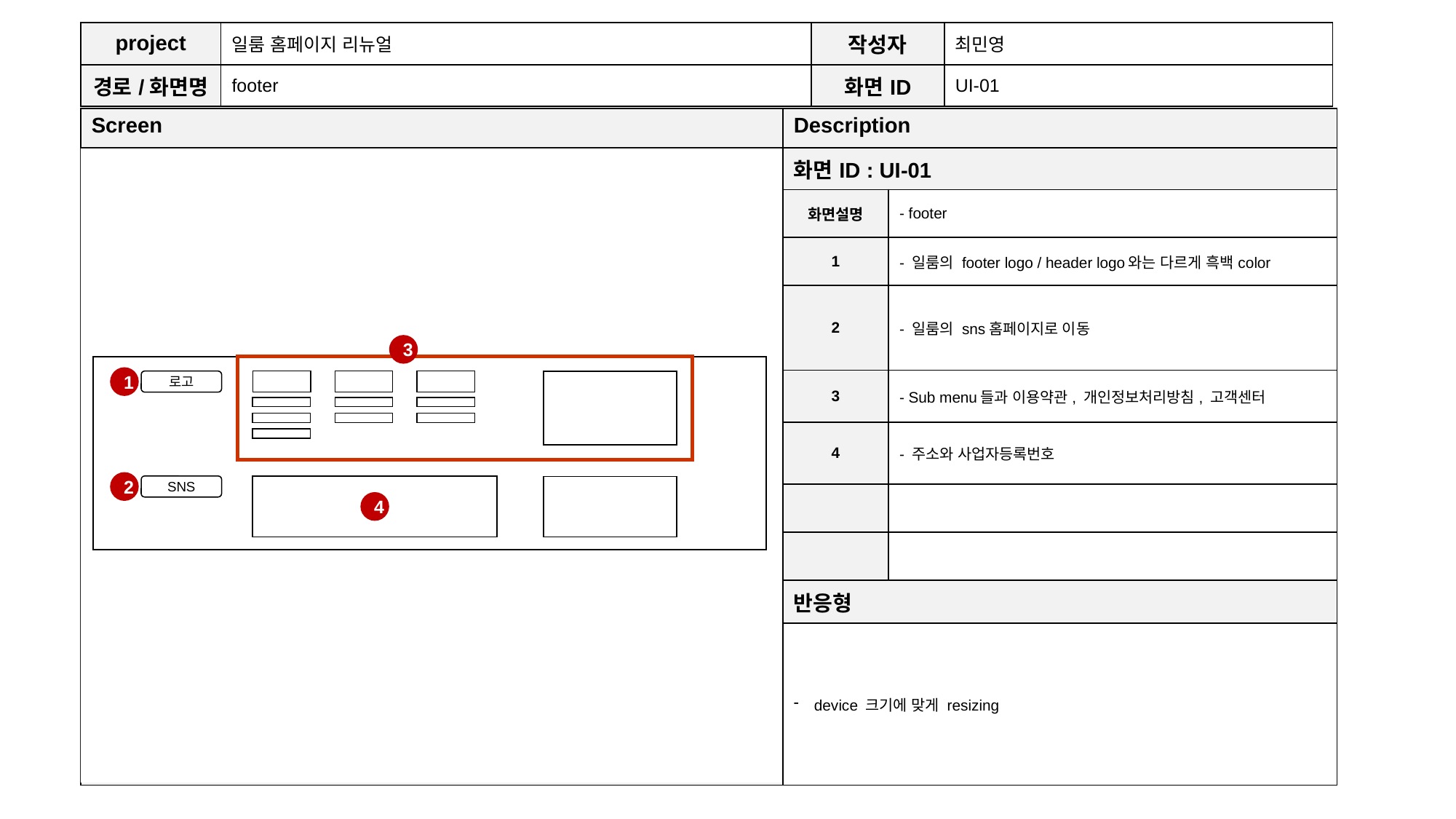

| project | 일룸 홈페이지 리뉴얼 | 작성자 | 최민영 |
| --- | --- | --- | --- |
| 경로/화면명 | footer | 화면ID | UI-01 |
| Screen | Description |  |
| --- | --- | --- |
|  | 화면ID : UI-01 |  |
|  | 화면설명 | - footer |
|  | 1 | - 일룸의 footer logo / header logo와는 다르게 흑백color |
|  | 2 | - 일룸의 sns홈페이지로 이동 |
|  | 3 | - Sub menu들과 이용약관, 개인정보처리방침, 고객센터 |
|  | 4 | - 주소와 사업자등록번호 |
|  |  |  |
|  |  |  |
|  | 반응형 |  |
|  | device 크기에 맞게 resizing |  |

3

1
로고

2
SNS

4